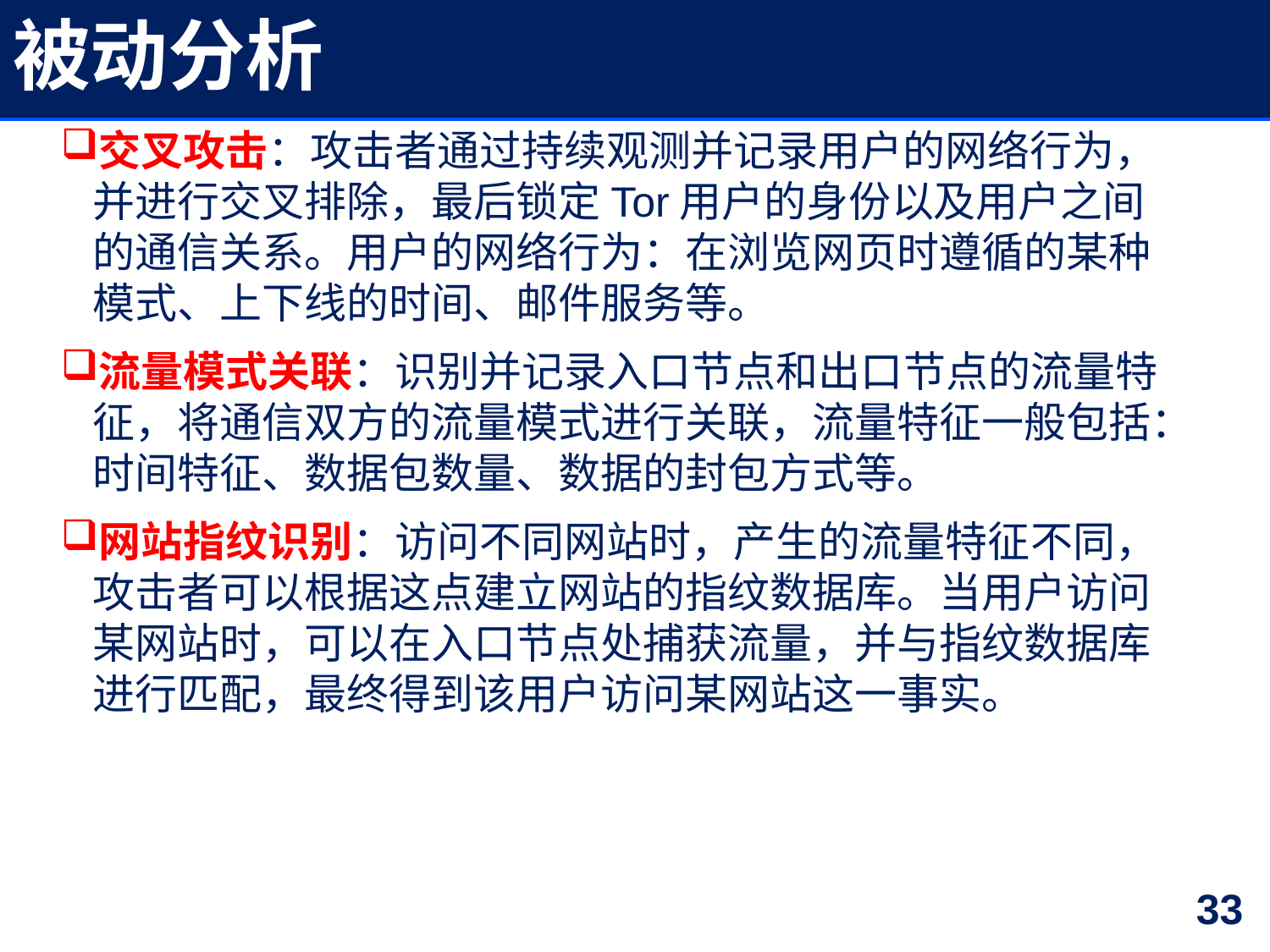

# 被动分析
交叉攻击：攻击者通过持续观测并记录用户的网络行为，并进行交叉排除，最后锁定Tor用户的身份以及用户之间的通信关系。用户的网络行为：在浏览网页时遵循的某种模式、上下线的时间、邮件服务等。
流量模式关联：识别并记录入口节点和出口节点的流量特征，将通信双方的流量模式进行关联，流量特征一般包括：时间特征、数据包数量、数据的封包方式等。
网站指纹识别：访问不同网站时，产生的流量特征不同，攻击者可以根据这点建立网站的指纹数据库。当用户访问某网站时，可以在入口节点处捕获流量，并与指纹数据库进行匹配，最终得到该用户访问某网站这一事实。
33